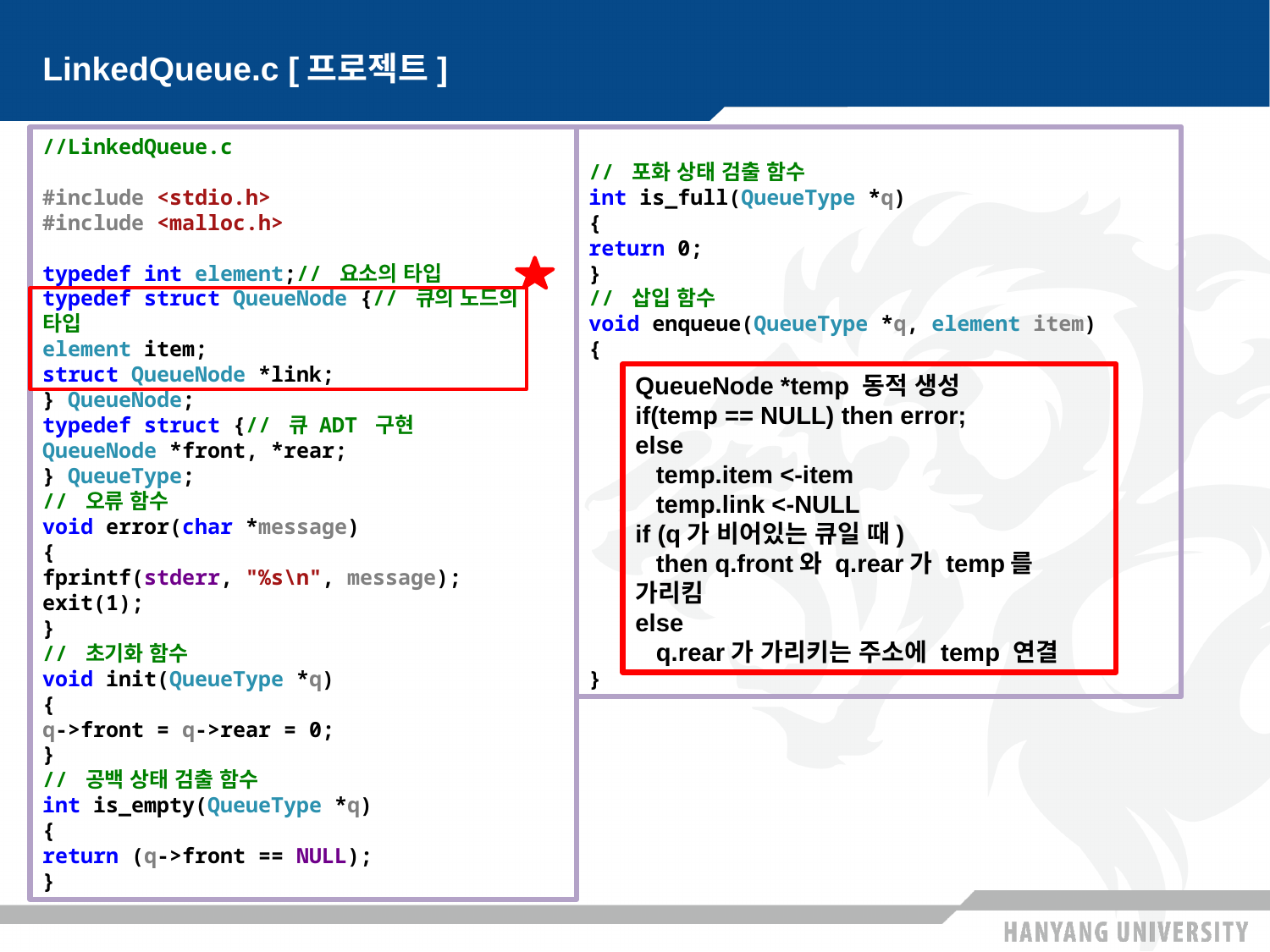

# LinkedQueue.c [프로젝트]
//LinkedQueue.c

#include <stdio.h>
#include <malloc.h>

typedef int element;// 요소의 타입
typedef struct QueueNode {// 큐의 노드의 타입
element item;
struct QueueNode *link;
} QueueNode;
typedef struct {// 큐 ADT 구현
QueueNode *front, *rear;
} QueueType;
// 오류 함수
void error(char *message)
{
fprintf(stderr, "%s\n", message);
exit(1);
}
// 초기화 함수
void init(QueueType *q)
{
q->front = q->rear = 0;
}
// 공백 상태 검출 함수
int is_empty(QueueType *q)
{
return (q->front == NULL);
}

// 포화 상태 검출 함수
int is_full(QueueType *q)
{
return 0;
}
// 삽입 함수
void enqueue(QueueType *q, element item)
{

}

QueueNode *temp 동적 생성
if(temp == NULL) then error;
else
   temp.item <-item
   temp.link <-NULL
if (q가 비어있는 큐일 때)
   then q.front와 q.rear가 temp를 가리킴
else
   q.rear가 가리키는 주소에 temp 연결